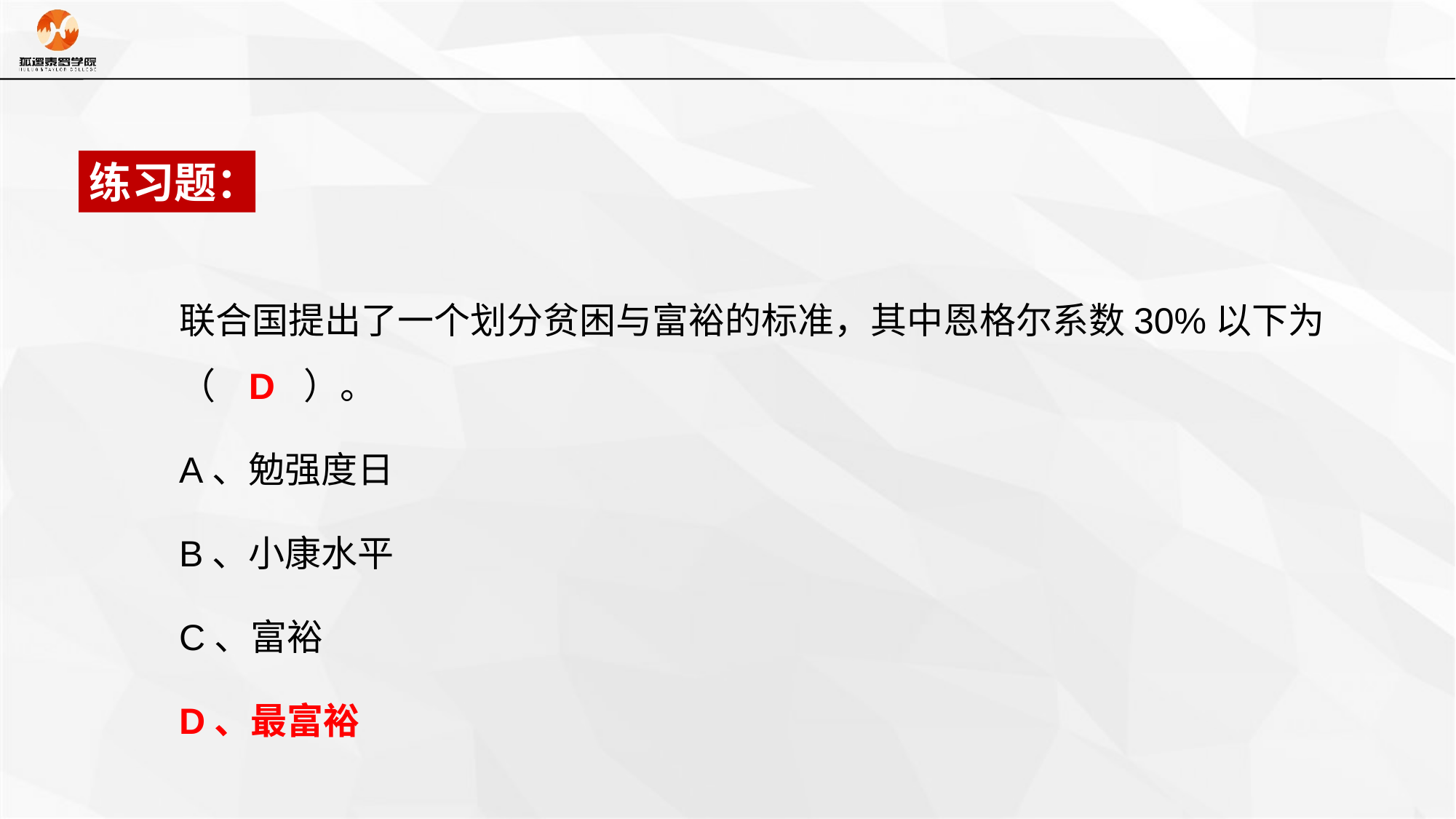

练习题：
联合国提出了一个划分贫困与富裕的标准，其中恩格尔系数30%以下为（   D  ）。
A、勉强度日
B、小康水平
C、富裕
D、最富裕